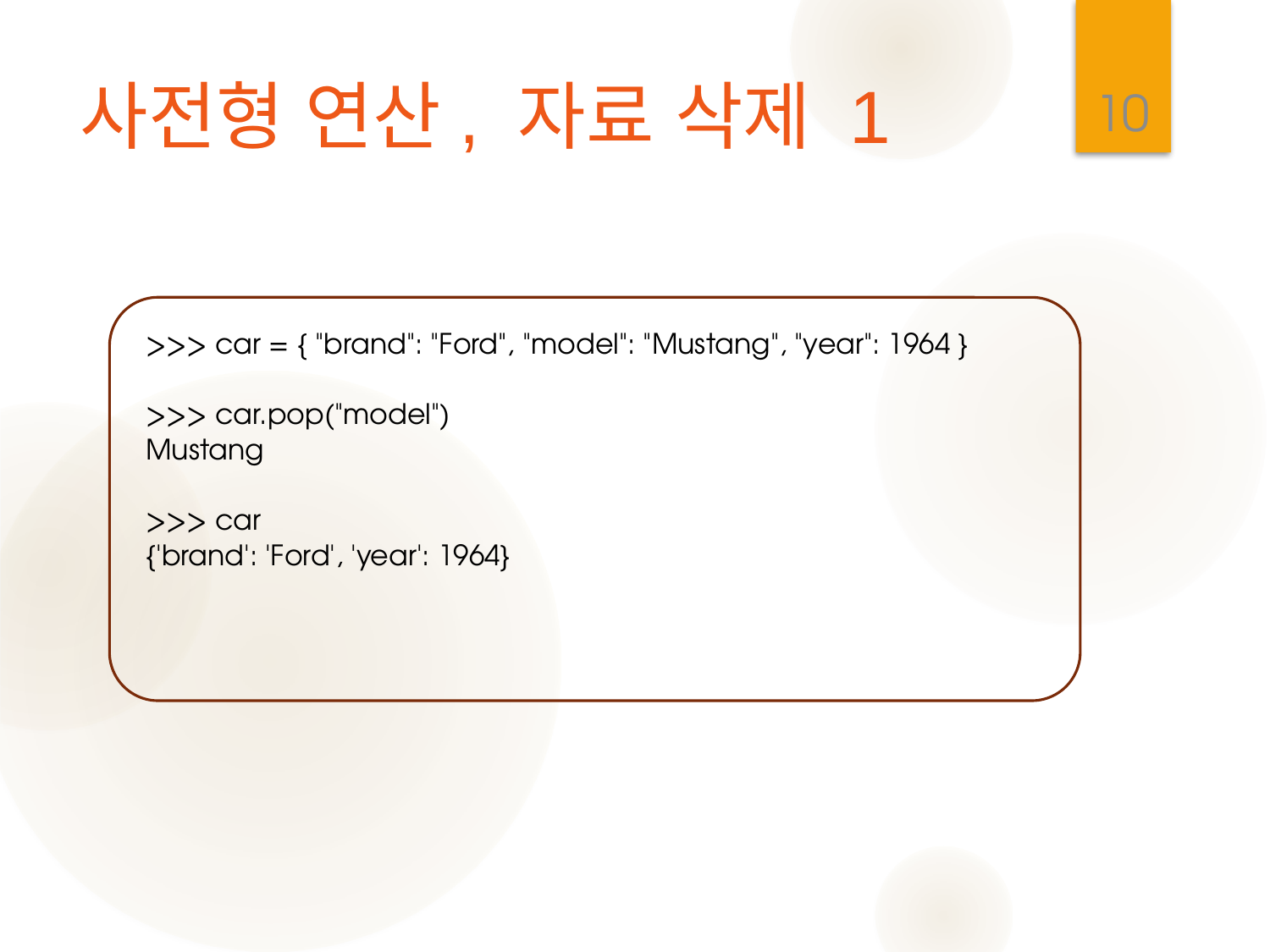

10
# 사전형 연산, 자료 삭제 1

>>> car = { "brand": "Ford", "model": "Mustang", "year": 1964 }

>>> car.pop("model")
Mustang

>>> car
{'brand': 'Ford', 'year': 1964}